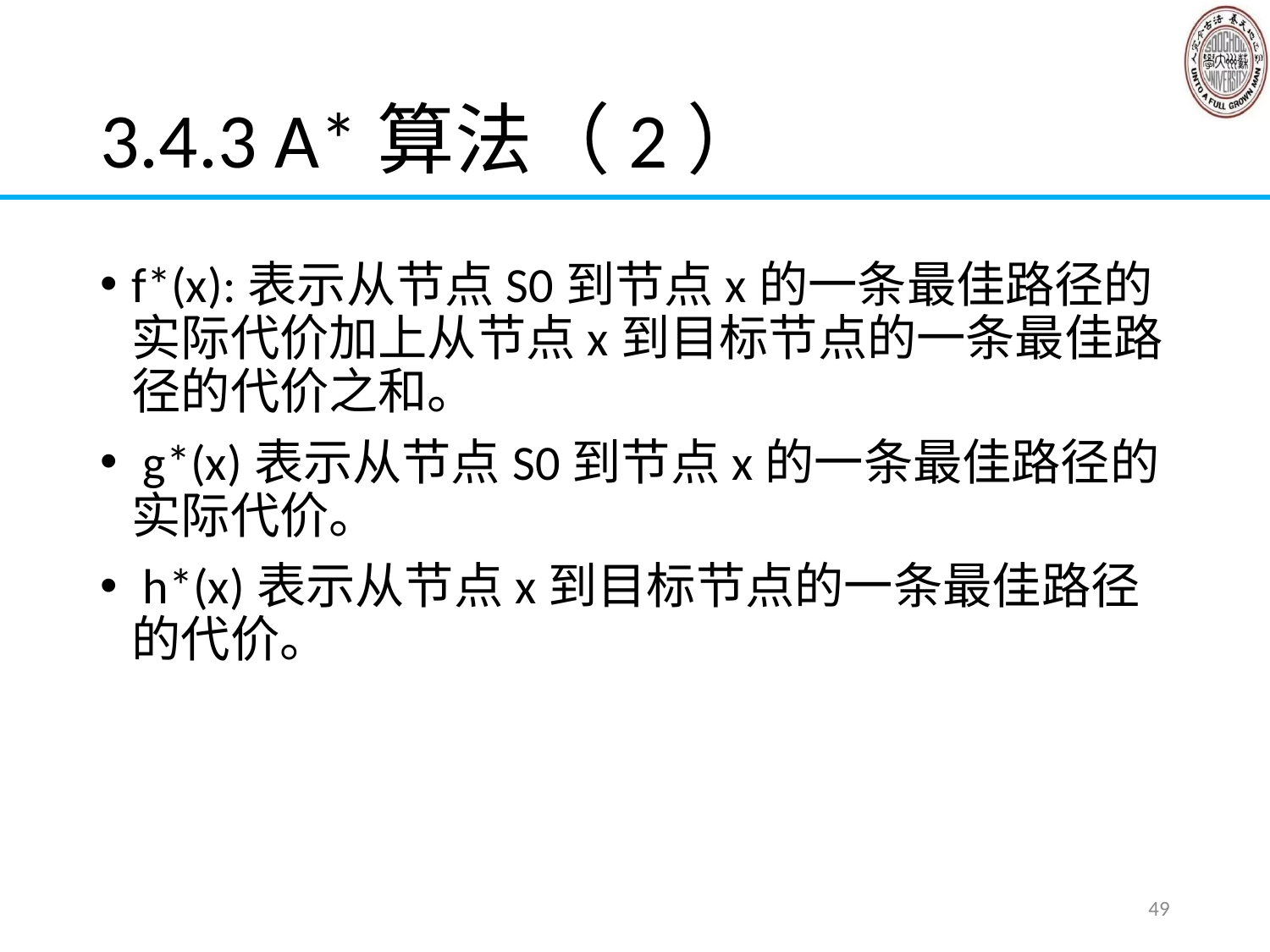

# 3.4.3 A*算法（2）
f*(x):表示从节点S0到节点x的一条最佳路径的实际代价加上从节点x到目标节点的一条最佳路径的代价之和。
 g*(x)表示从节点S0到节点x的一条最佳路径的实际代价。
 h*(x)表示从节点x到目标节点的一条最佳路径的代价。

49